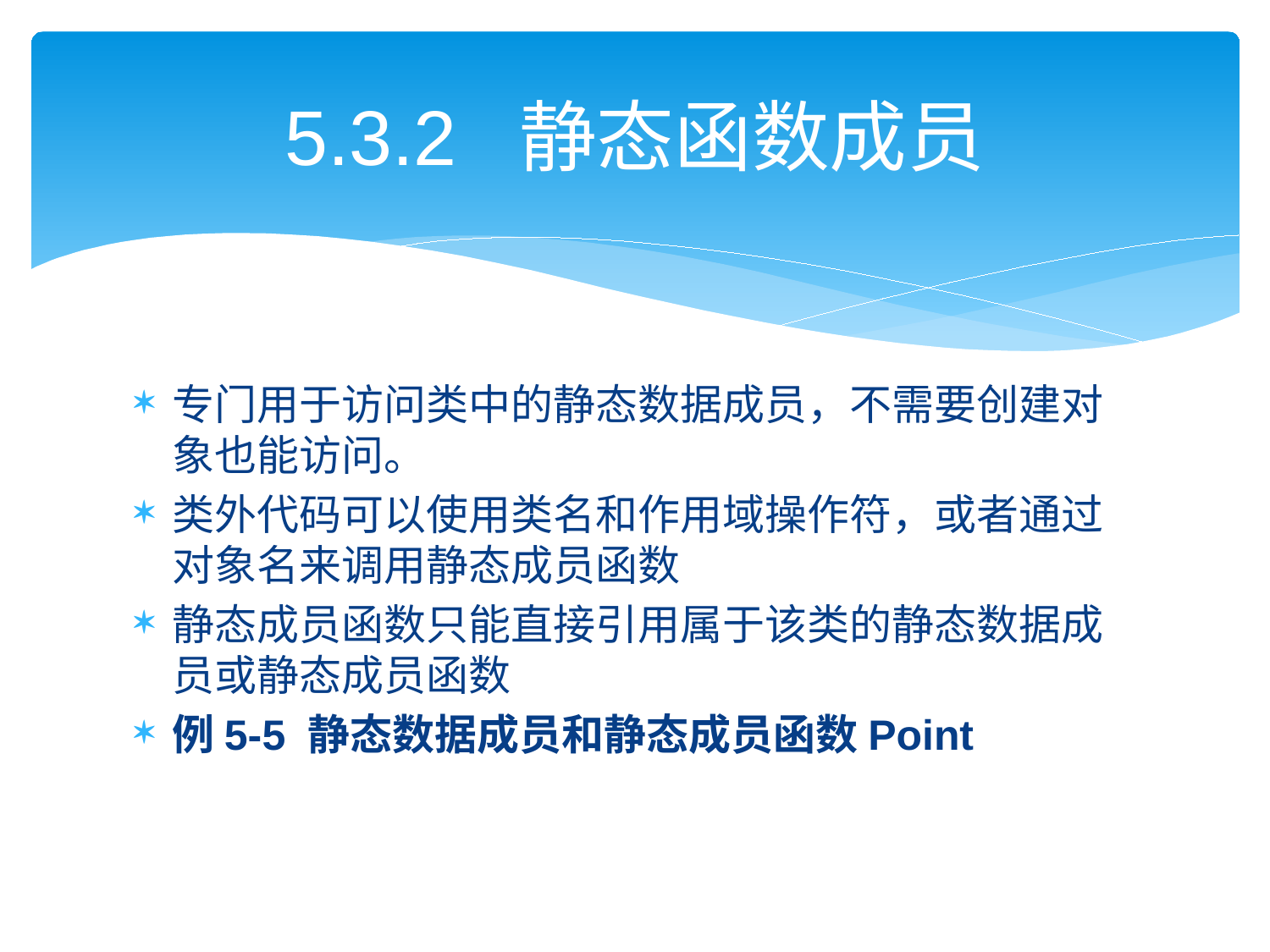

# 5.3.2  静态函数成员
专门用于访问类中的静态数据成员，不需要创建对象也能访问。
类外代码可以使用类名和作用域操作符，或者通过对象名来调用静态成员函数
静态成员函数只能直接引用属于该类的静态数据成员或静态成员函数
例5-5 静态数据成员和静态成员函数Point